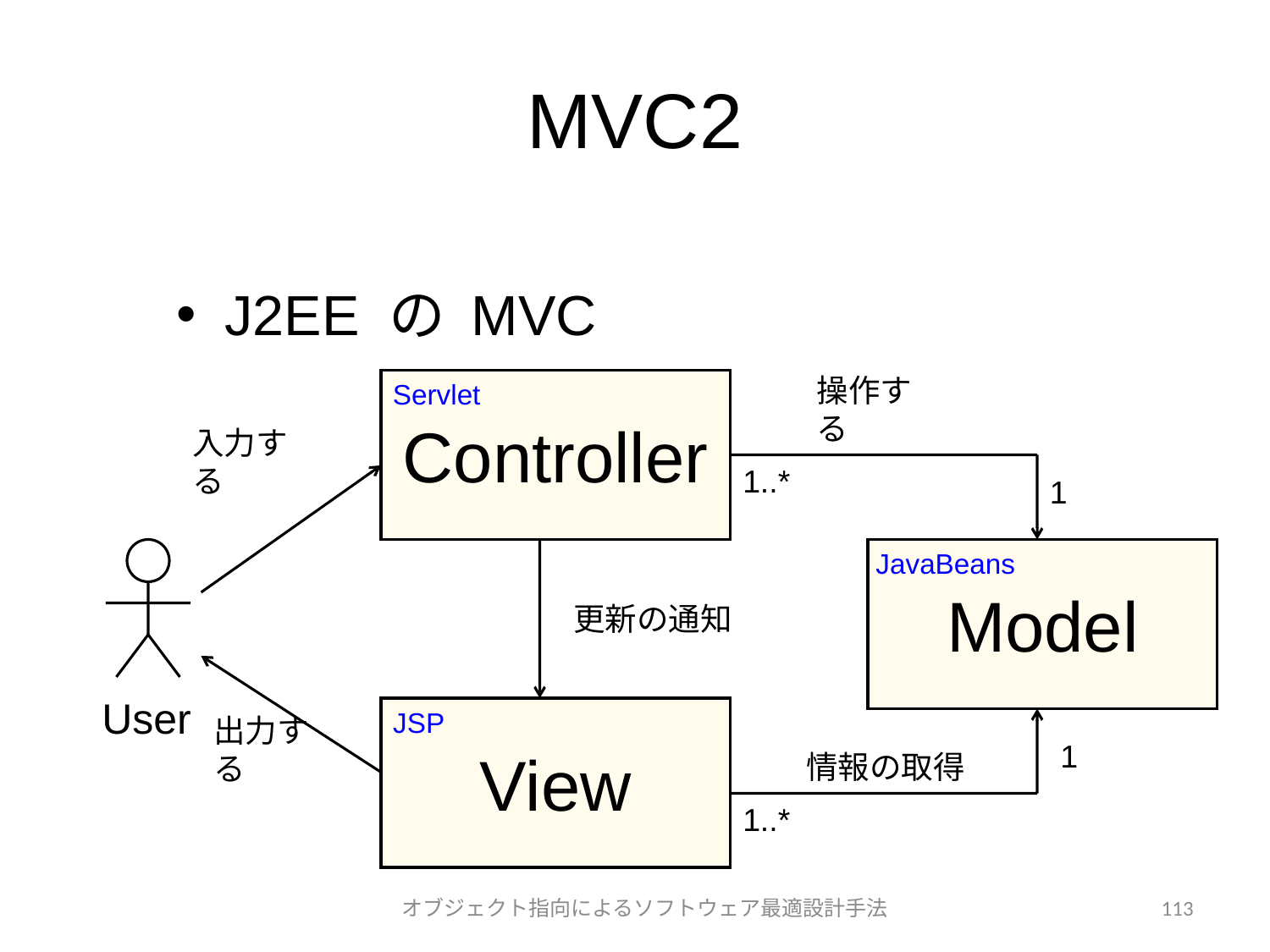

# MVC2
J2EE の MVC
Controller
Servlet
操作する
入力する

1..*

1

Model
JavaBeans

更新の通知

User
View
JSP

1
情報の取得
出力する

1..*
オブジェクト指向によるソフトウェア最適設計手法
113